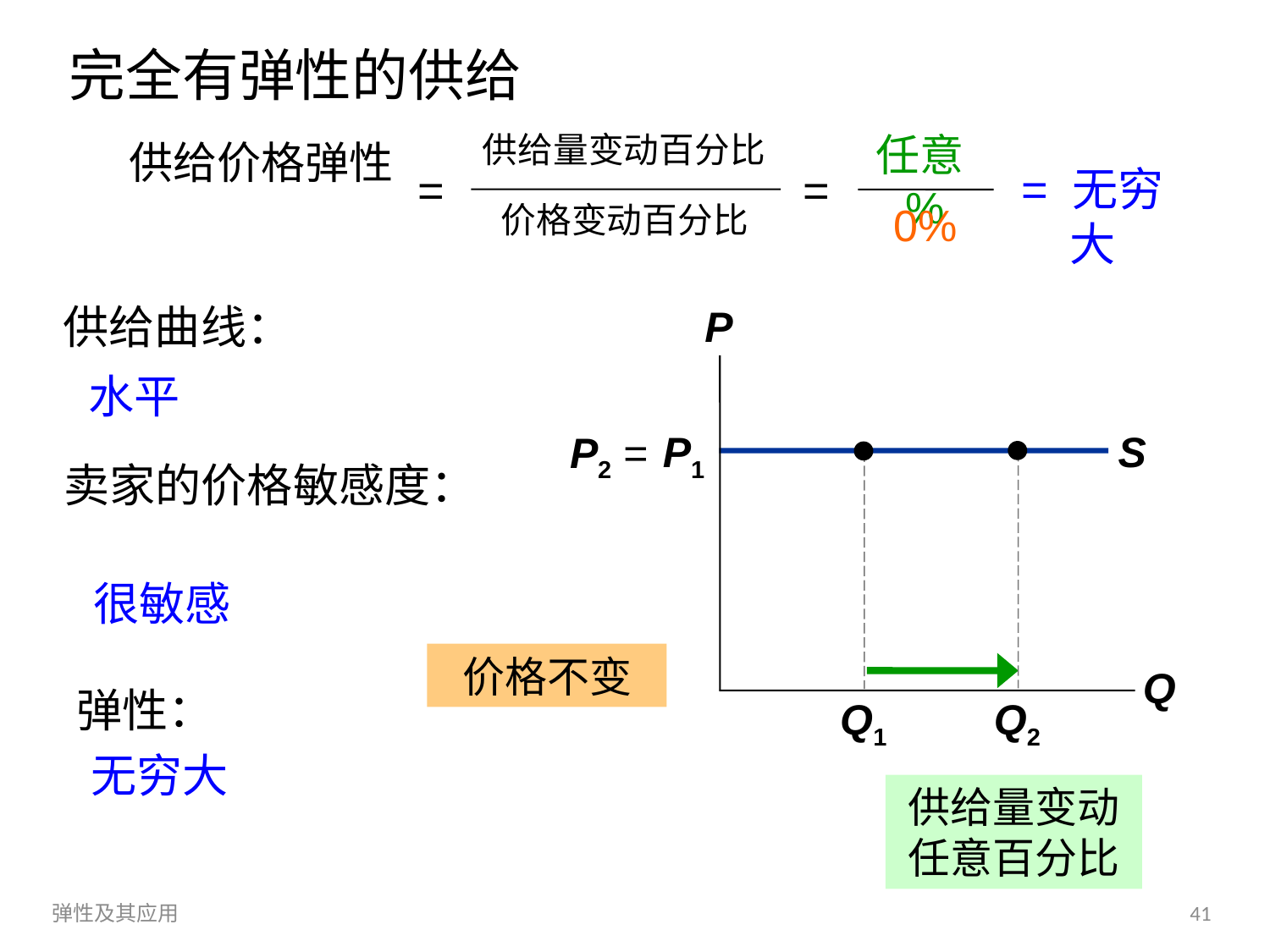

完全有弹性的供给
#
任意%
供给量变动百分比
供给价格弹性
=
=

价格变动百分比
= 无穷大
0%

供给曲线：
P

Q
水平
S

P1
P2 =

Q2

Q1
卖家的价格敏感度：
很敏感

价格不变
弹性：
无穷大
供给量变动任意百分比
弹性及其应用
41